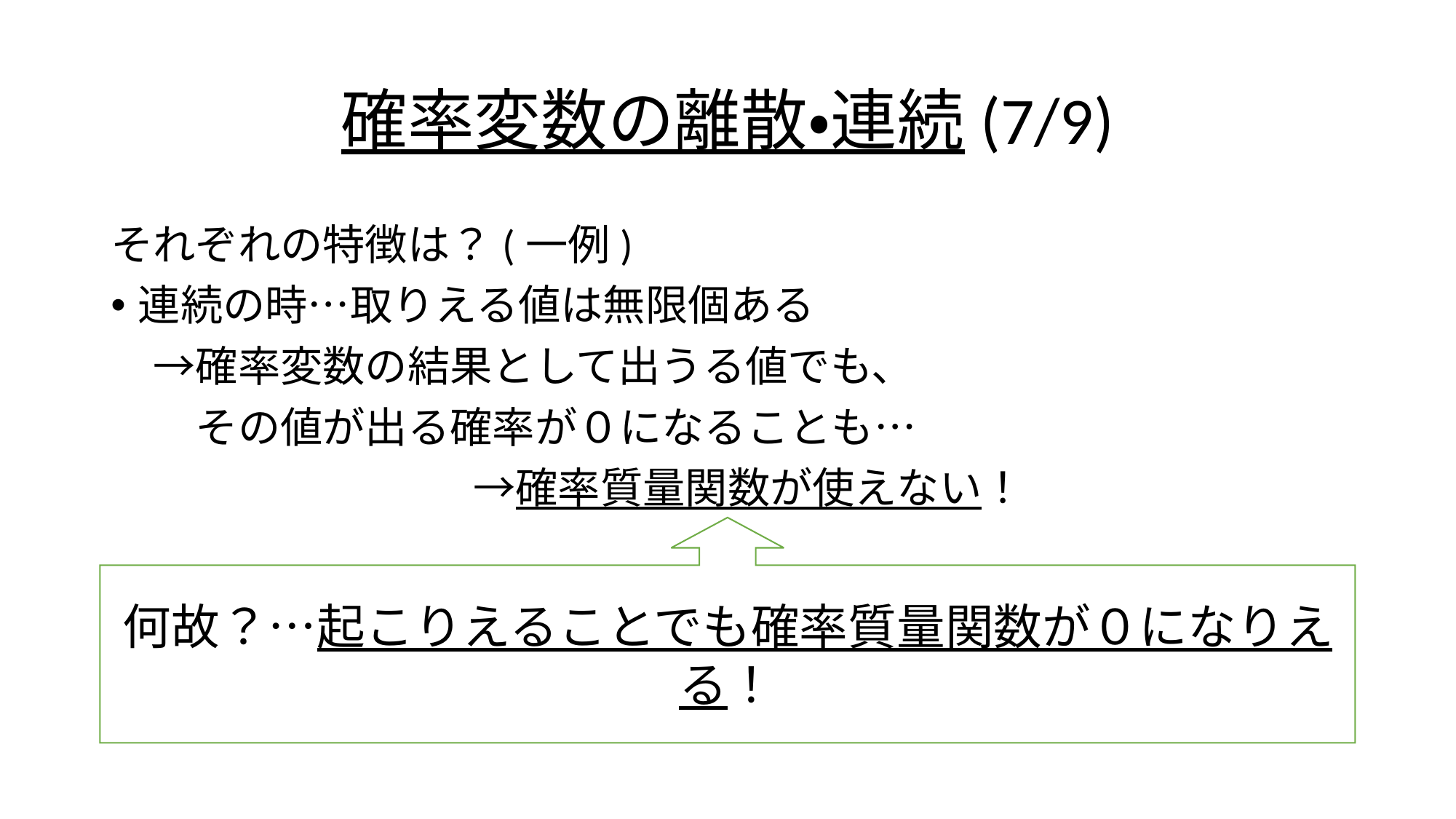

# 確率変数の離散・連続(7/9)
それぞれの特徴は？(一例)
連続の時…取りえる値は無限個ある
　→確率変数の結果として出うる値でも、
　　その値が出る確率が０になることも…
　→確率質量関数が使えない！
何故？…起こりえることでも確率質量関数が０になりえる！